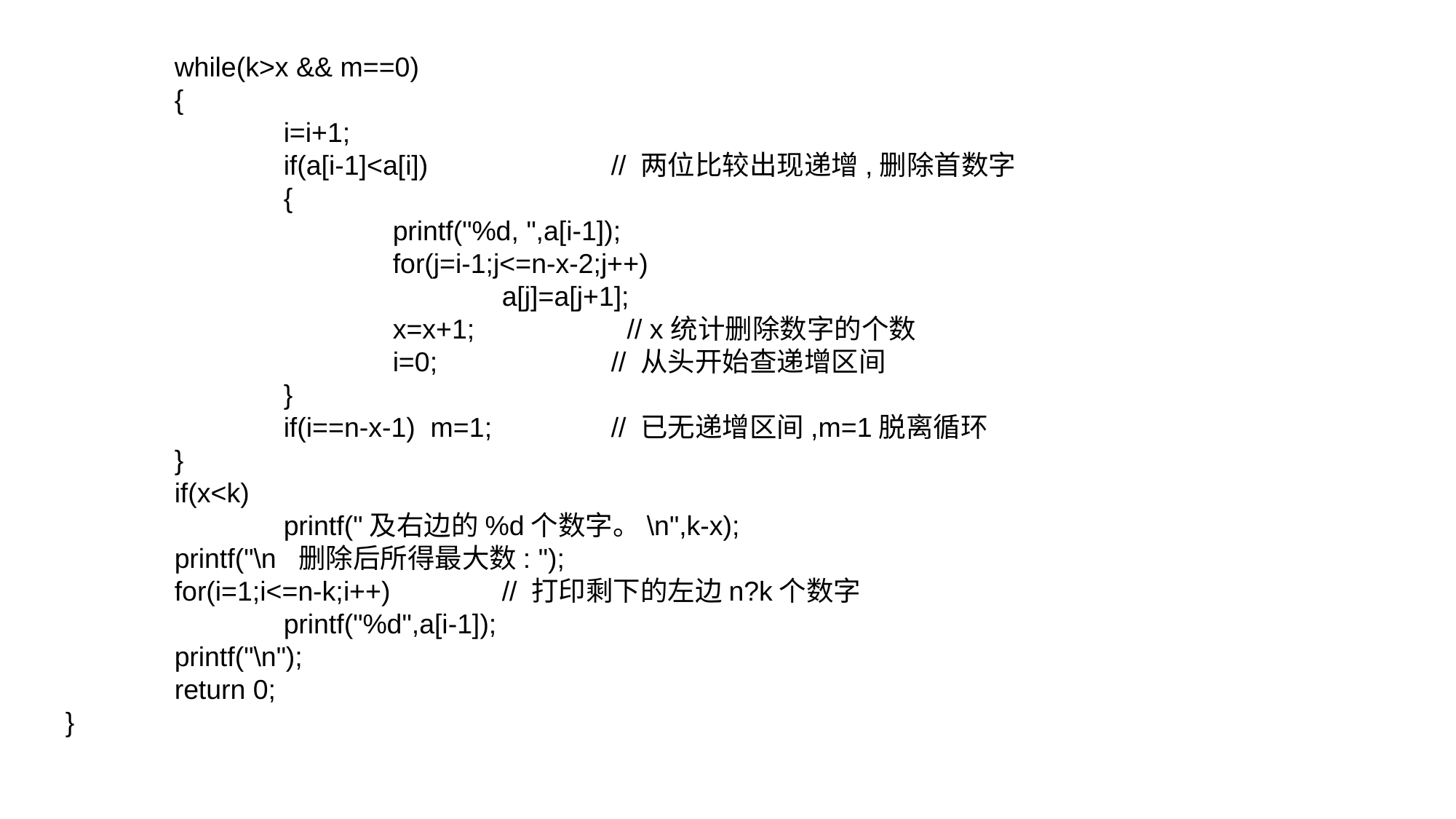

while(k>x && m==0)
	{
		i=i+1;
		if(a[i-1]<a[i])           	// 两位比较出现递增,删除首数字
		{
			printf("%d, ",a[i-1]);
			for(j=i-1;j<=n-x-2;j++)
				a[j]=a[j+1];
			x=x+1;                    // x统计删除数字的个数
			i=0;                  	// 从头开始查递增区间
		}
		if(i==n-x-1)  m=1;          	// 已无递增区间,m=1脱离循环
	}
	if(x<k)
		printf("及右边的%d个数字。\n",k-x);
	printf("\n  删除后所得最大数: ");
	for(i=1;i<=n-k;i++)         	// 打印剩下的左边n?k个数字
		printf("%d",a[i-1]);
	printf("\n");
	return 0;
}